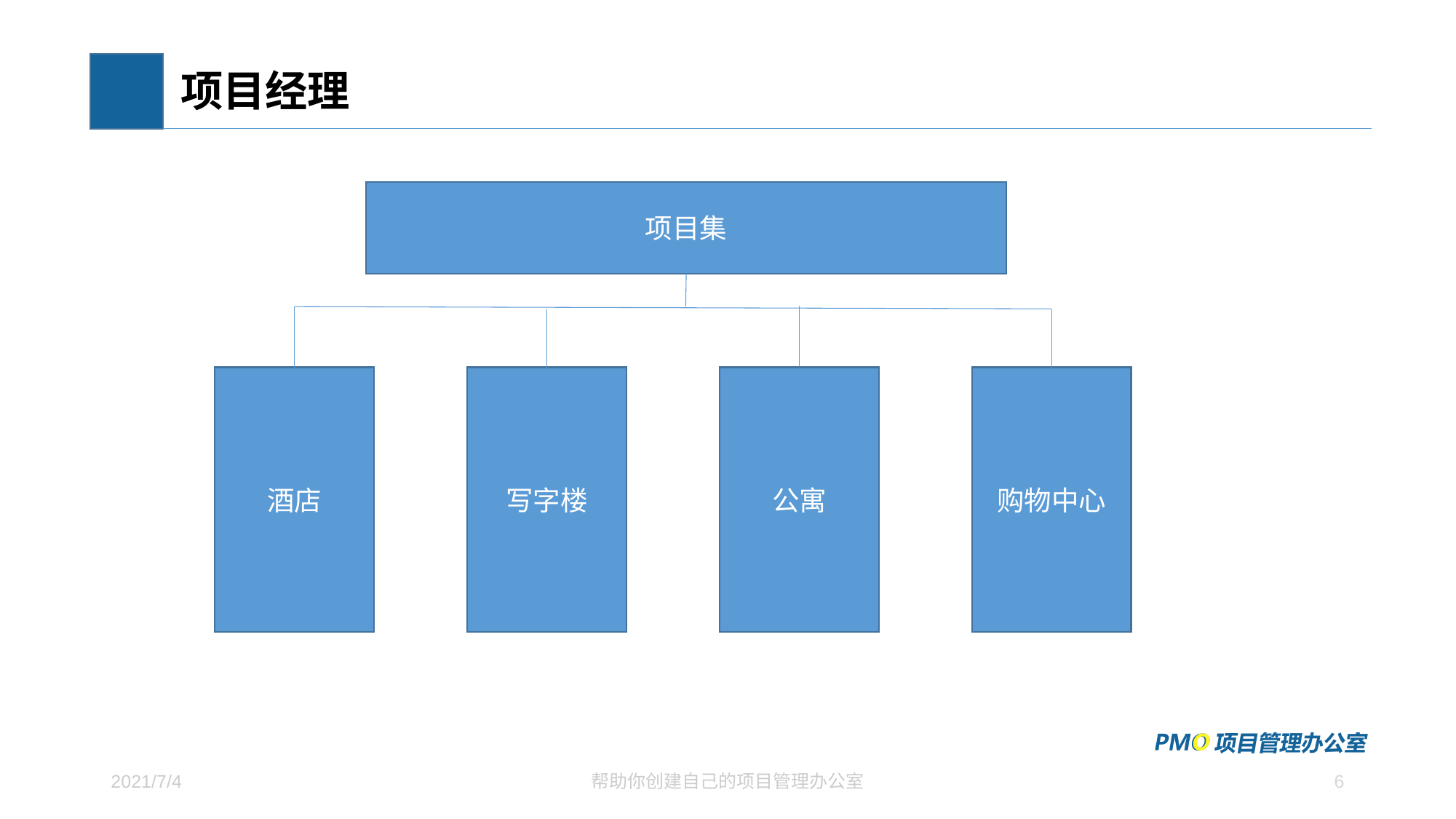

# 项目经理
项目集
写字楼
公寓
购物中心
酒店
6
2021/7/4
帮助你创建自己的项目管理办公室